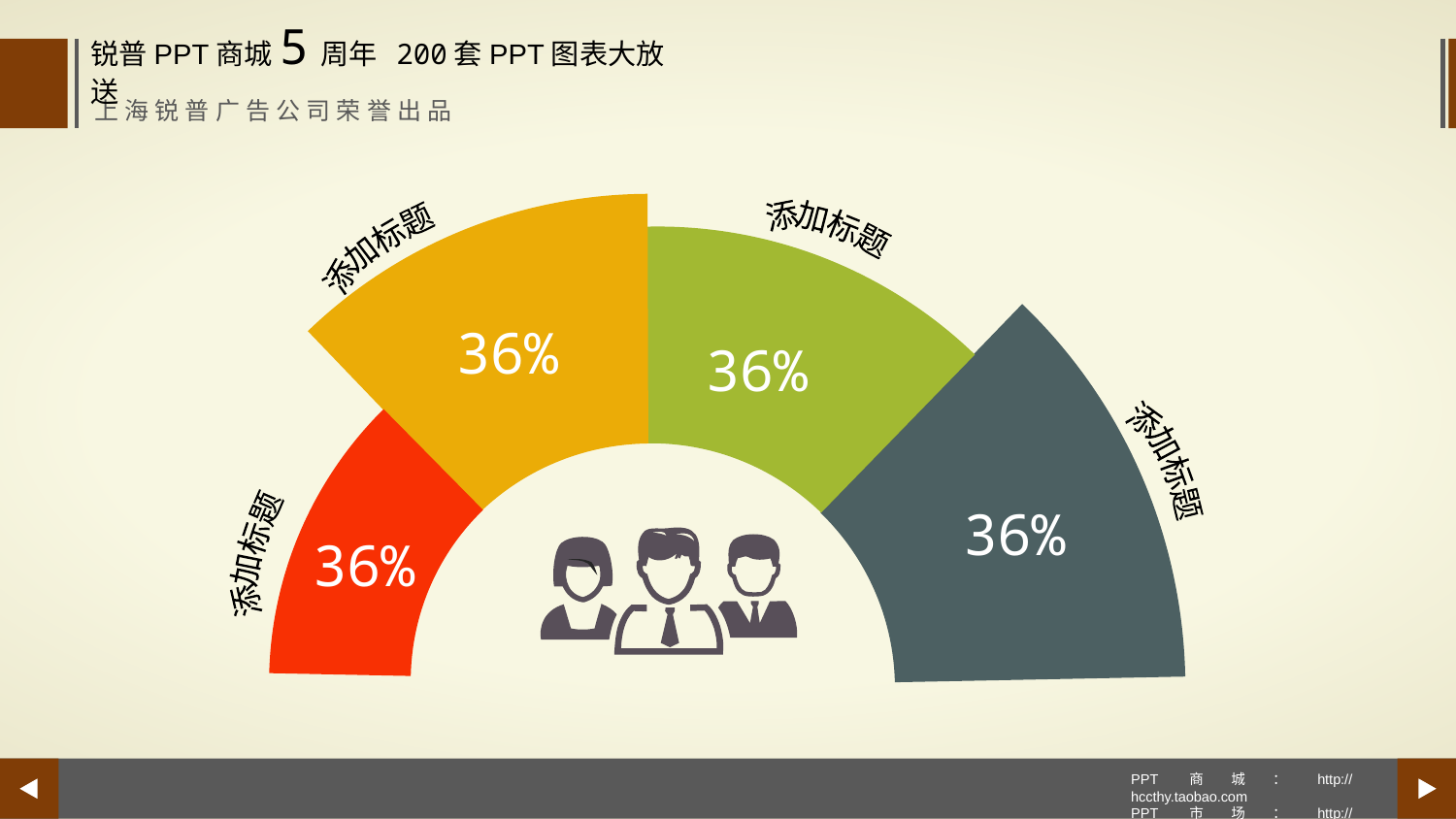

添加标题

添加标题

36%
36%

添加标题
添加标题
36%
36%